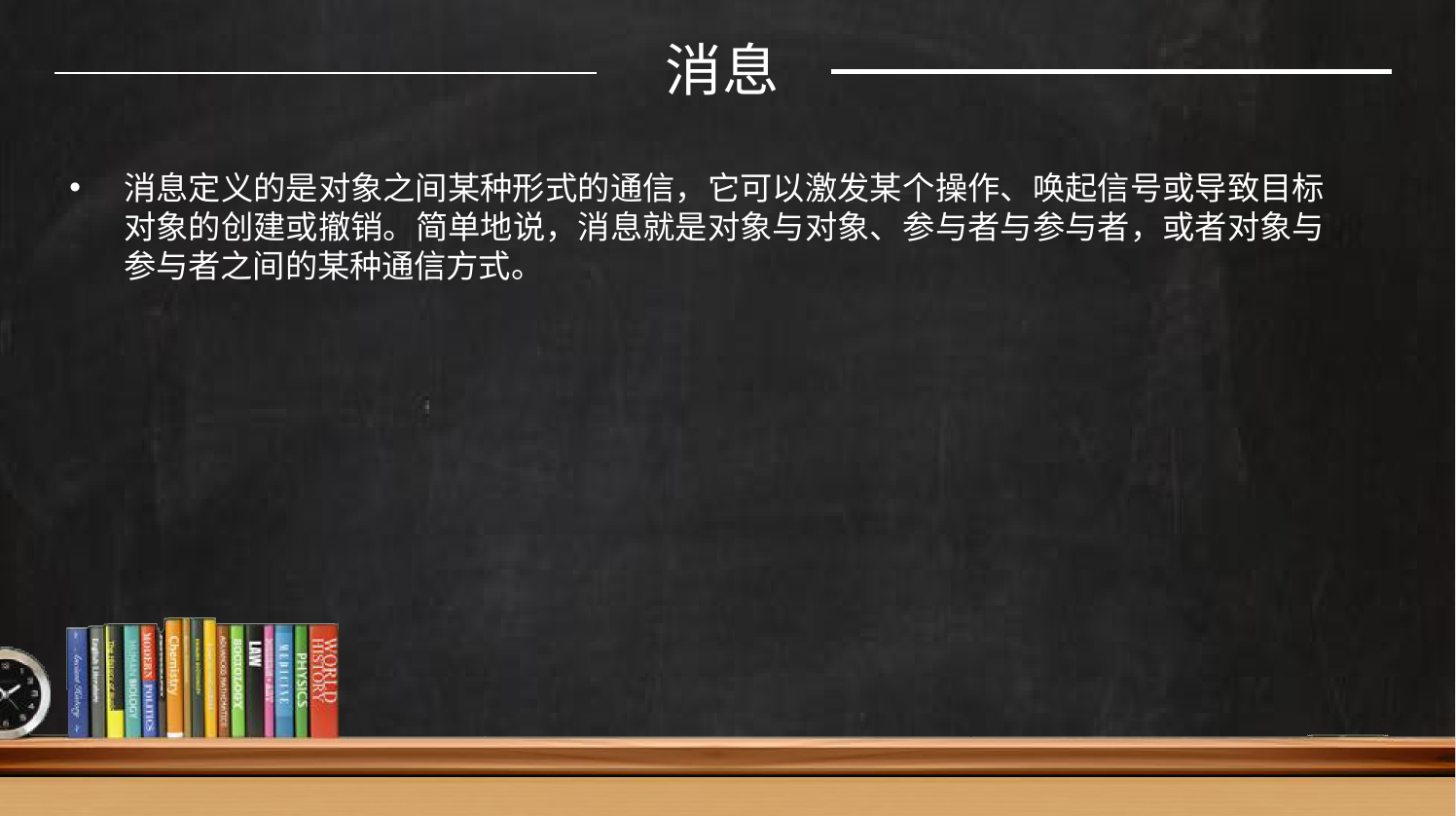

消息

消息定义的是对象之间某种形式的通信，它可以激发某个操作、唤起信号或导致目标 对象的创建或撤销。简单地说，消息就是对象与对象、参与者与参与者，或者对象与 参与者之间的某种通信方式。